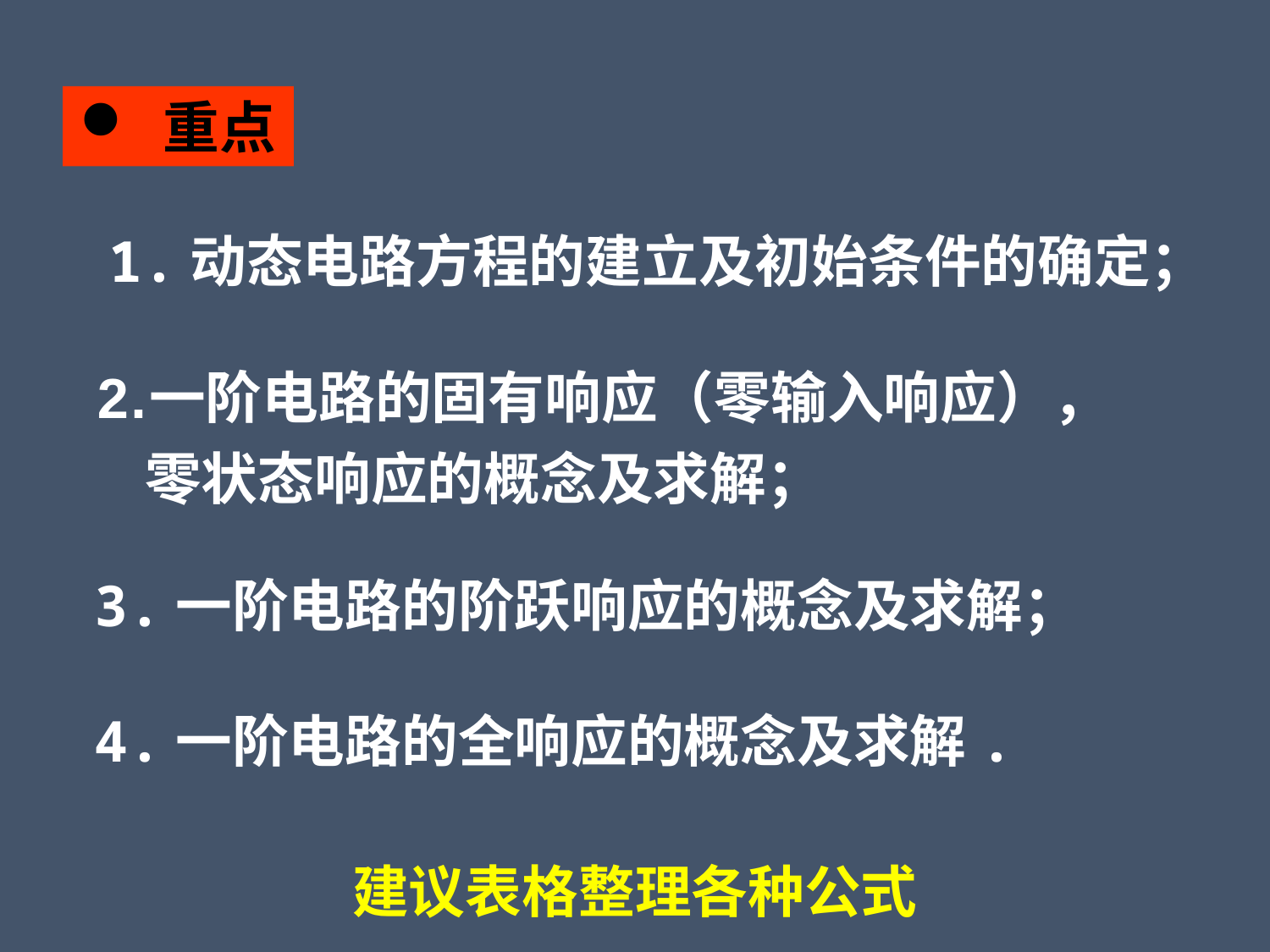

重点
1.动态电路方程的建立及初始条件的确定；
一阶电路的固有响应（零输入响应），零状态响应的概念及求解；
3.一阶电路的阶跃响应的概念及求解；
4.一阶电路的全响应的概念及求解.
建议表格整理各种公式